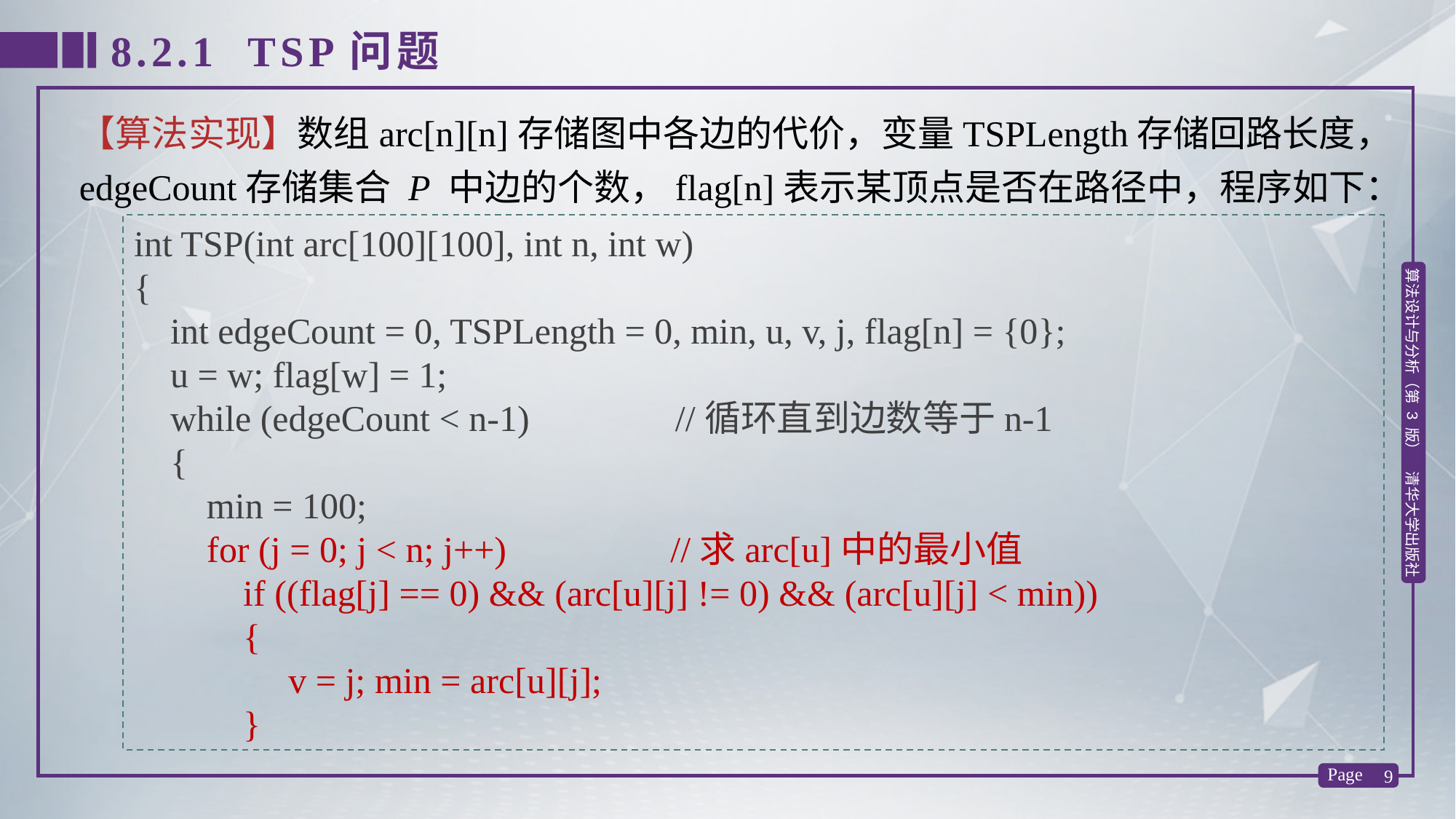

8.2.1  TSP问题
【算法实现】数组arc[n][n]存储图中各边的代价，变量TSPLength存储回路长度，edgeCount存储集合 P 中边的个数，flag[n]表示某顶点是否在路径中，程序如下：
int TSP(int arc[100][100], int n, int w)
{
    int edgeCount = 0, TSPLength = 0, min, u, v, j, flag[n] = {0};
    u = w; flag[w] = 1;
    while (edgeCount < n-1)                //循环直到边数等于n-1
    {
        min = 100;
        for (j = 0; j < n; j++)                  //求arc[u]中的最小值
            if ((flag[j] == 0) && (arc[u][j] != 0) && (arc[u][j] < min))
            {
                 v = j; min = arc[u][j];
            }